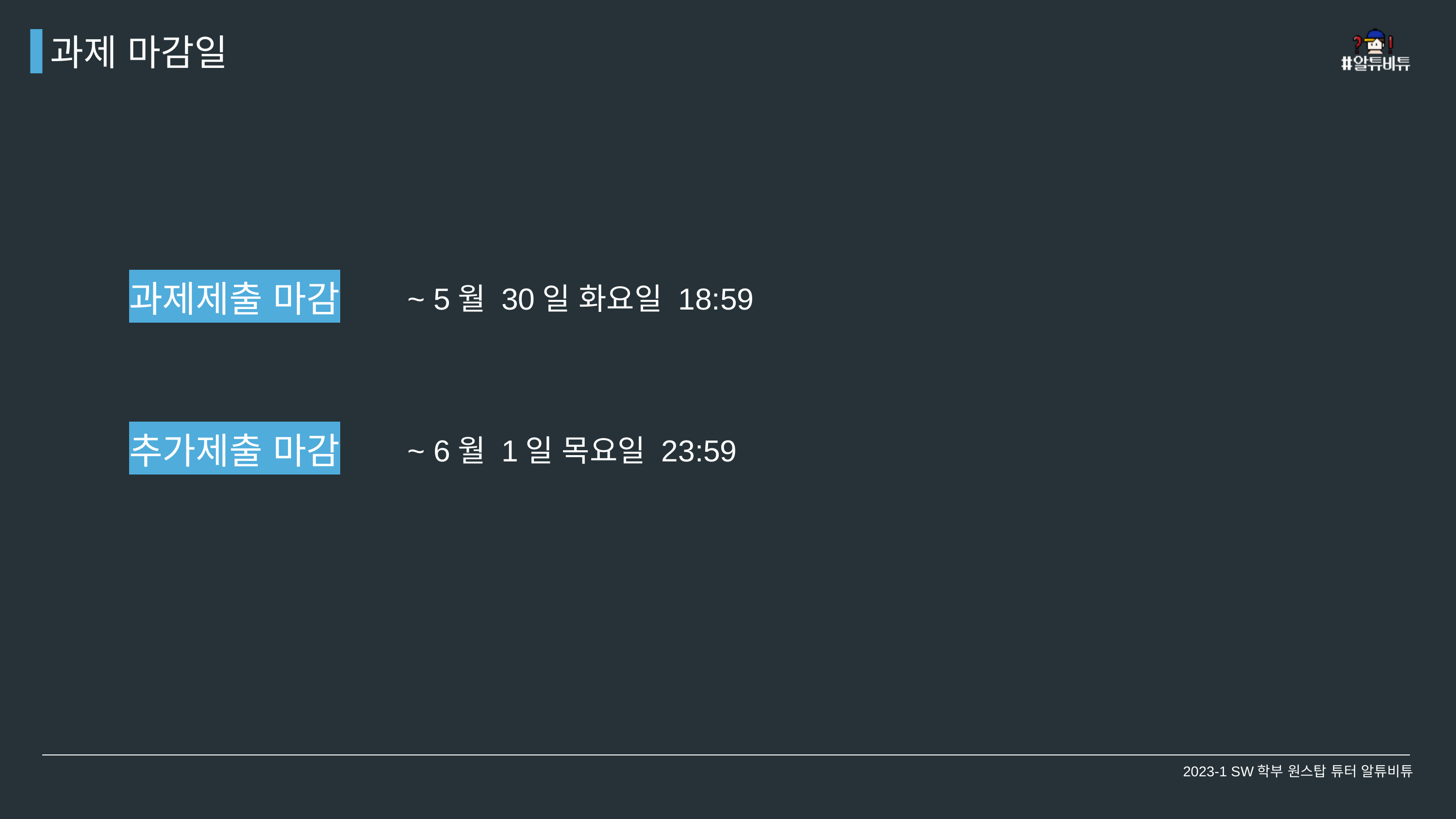

과제 마감일
과제제출 마감
~ 5월 30일 화요일 18:59
추가제출 마감
~ 6월 1일 목요일 23:59
2023-1 SW학부 원스탑 튜터 알튜비튜